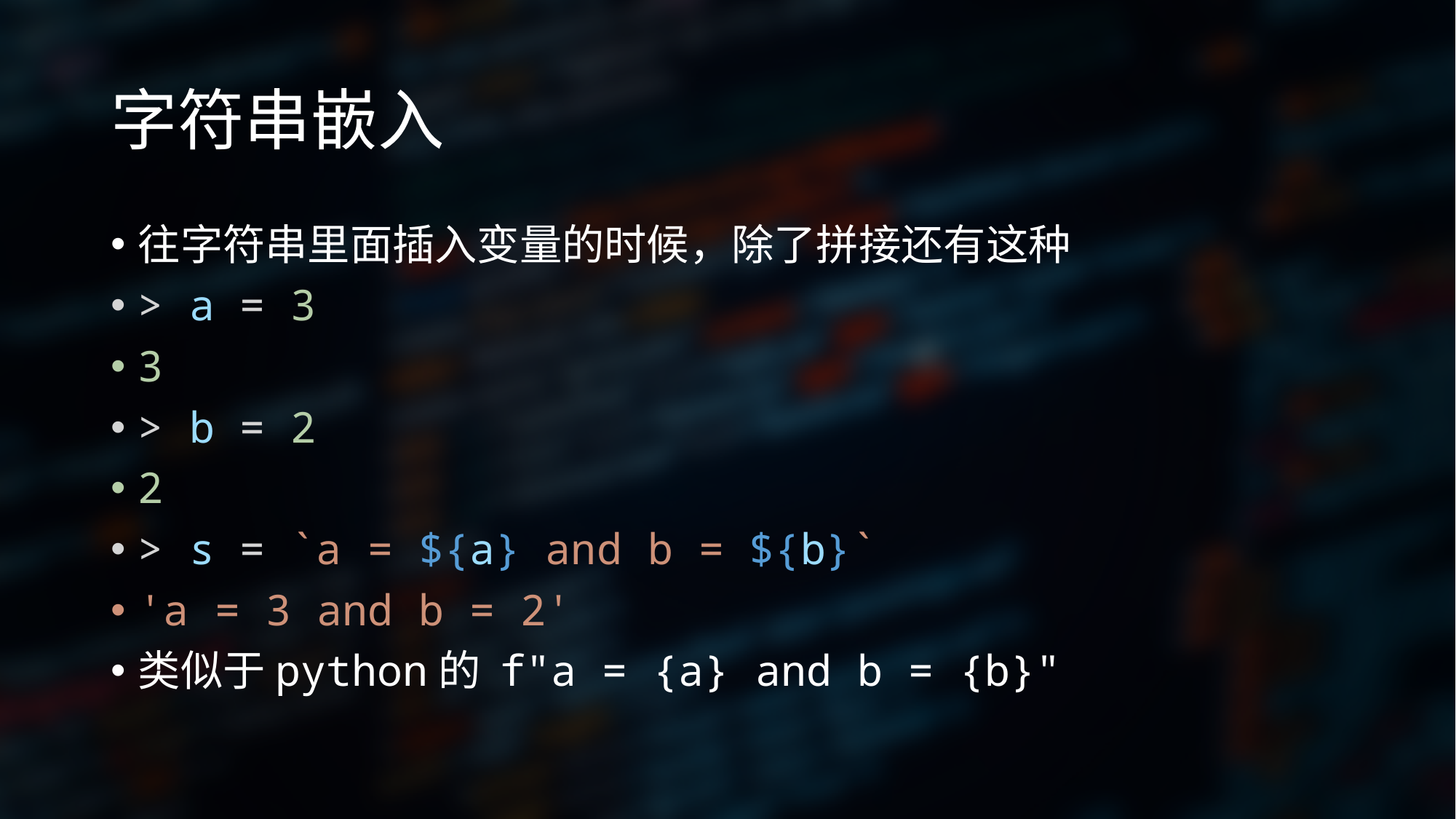

# 字符串嵌入
往字符串里面插入变量的时候，除了拼接还有这种
> a = 3
3
> b = 2
2
> s = `a = ${a} and b = ${b}`
'a = 3 and b = 2'
类似于python的 f"a = {a} and b = {b}"